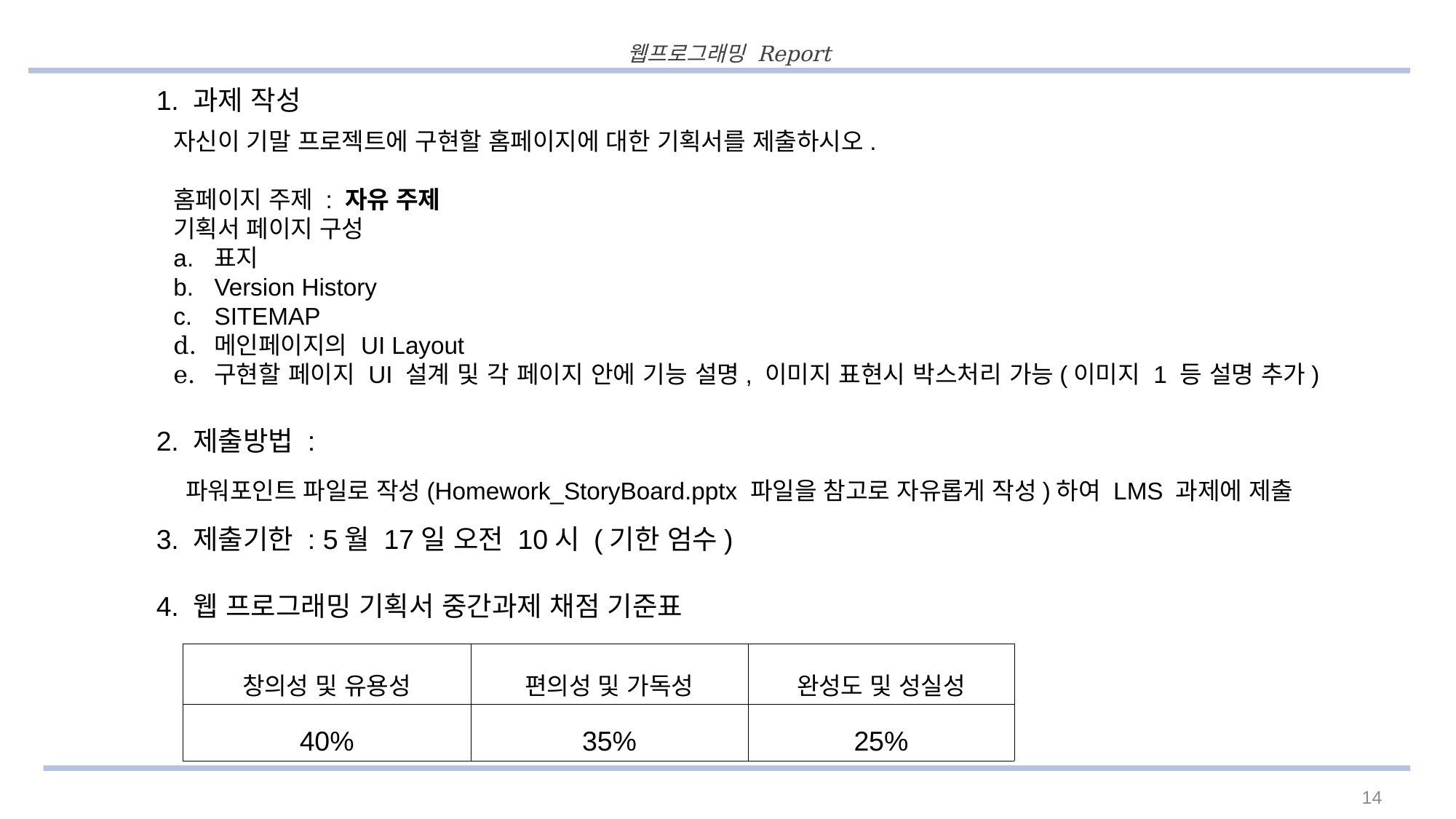

1. 과제 작성

자신이 기말 프로젝트에 구현할 홈페이지에 대한 기획서를 제출하시오.

홈페이지 주제 : 자유 주제
기획서 페이지 구성
표지
Version History
SITEMAP
메인페이지의 UI Layout
구현할 페이지 UI 설계 및 각 페이지 안에 기능 설명, 이미지 표현시 박스처리 가능(이미지 1 등 설명 추가)
2. 제출방법 :
   파워포인트 파일로 작성(Homework_StoryBoard.pptx 파일을 참고로 자유롭게 작성)하여 LMS 과제에 제출
3. 제출기한 : 5월 17일 오전 10시 (기한 엄수)

4. 웹 프로그래밍 기획서 중간과제 채점 기준표

| 창의성 및 유용성 | 편의성 및 가독성 | 완성도 및 성실성 |
| --- | --- | --- |
| 40% | 35% | 25% |
14